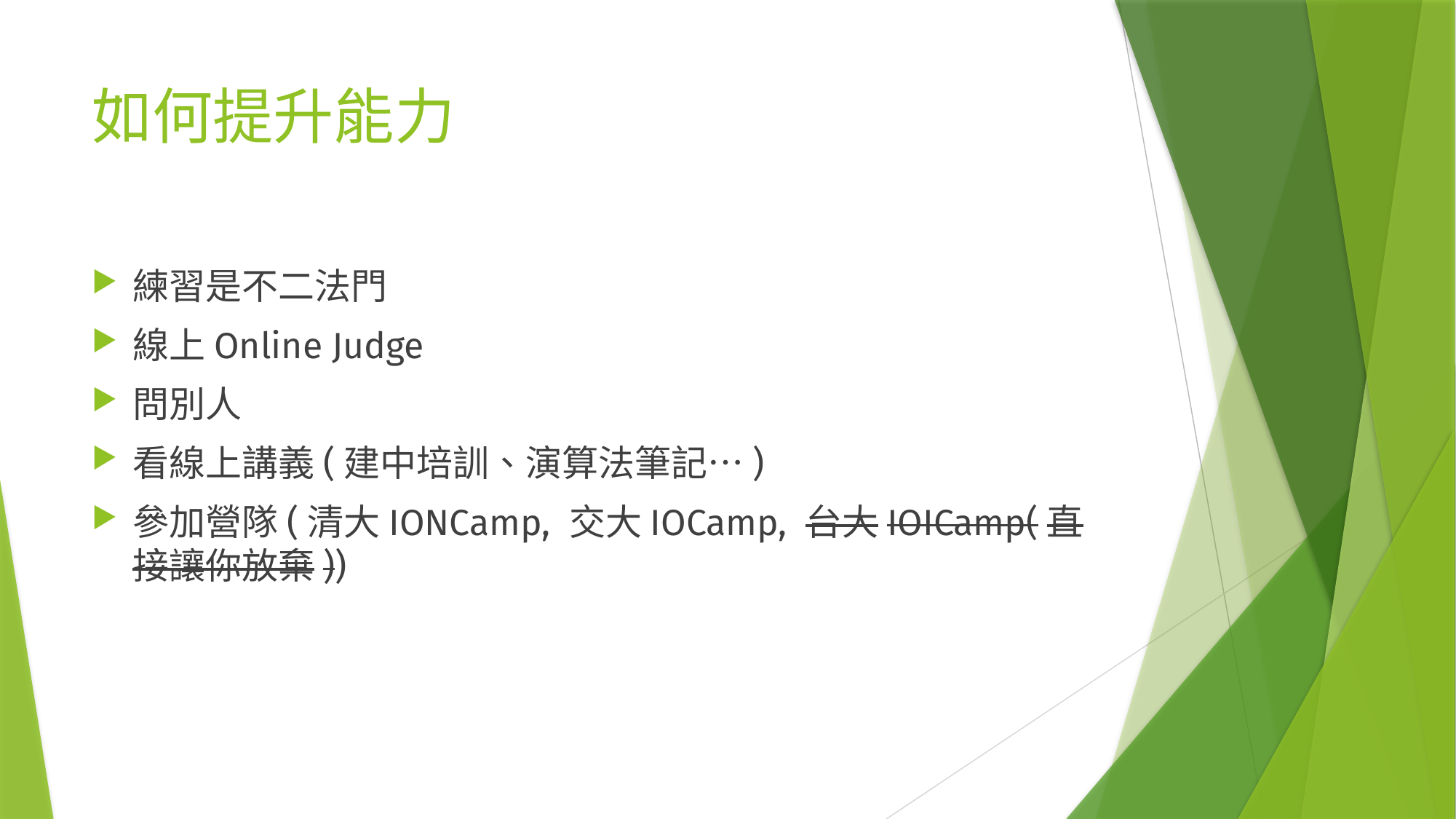

# 如何提升能力
練習是不二法門
線上Online Judge
問別人
看線上講義(建中培訓、演算法筆記…)
參加營隊(清大IONCamp, 交大IOCamp, 台大IOICamp(直接讓你放棄))